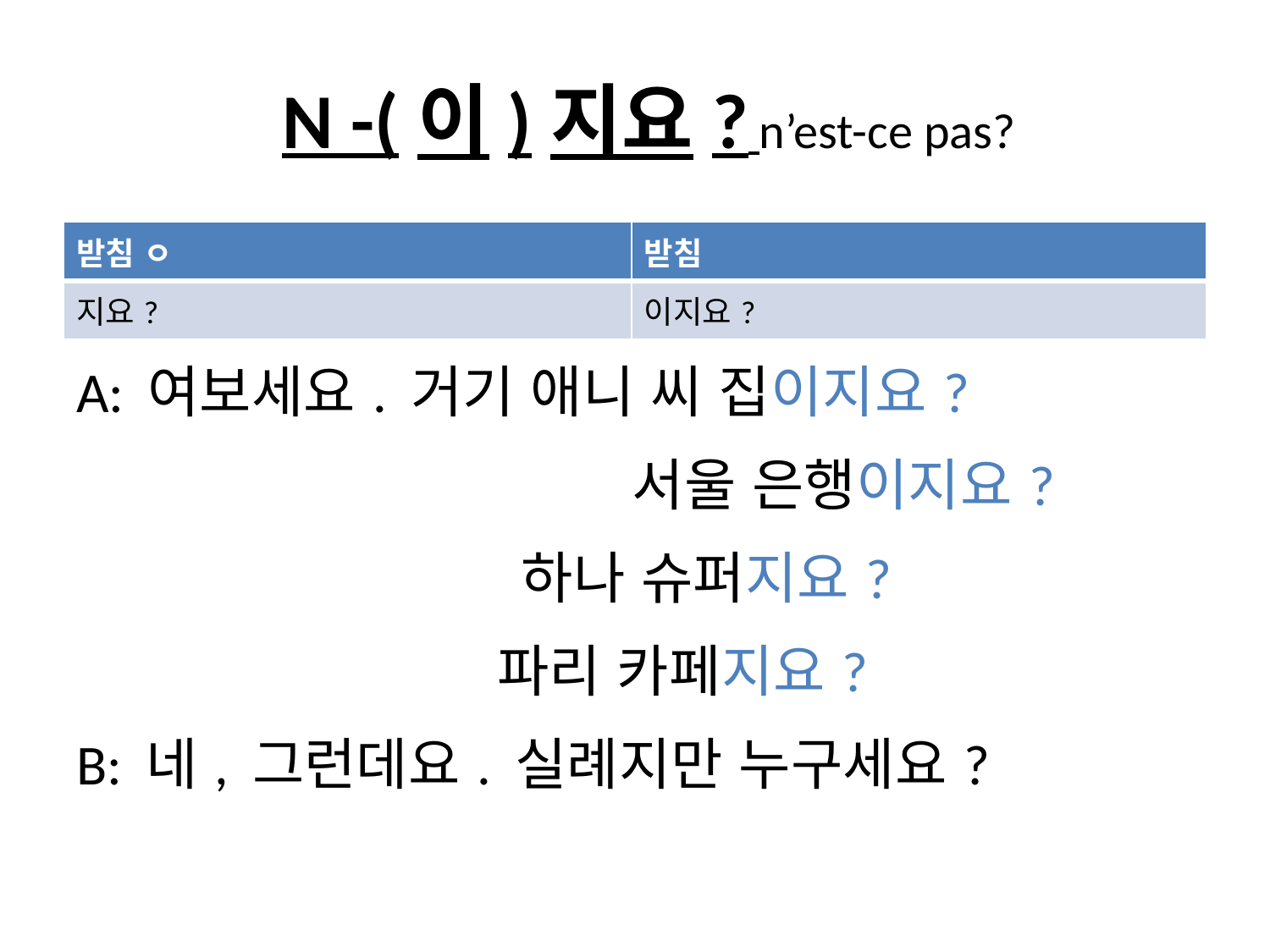

# N -(이)지요? n’est-ce pas?
| 받침 ㅇ | 받침 |
| --- | --- |
| 지요? | 이지요? |
A: 여보세요. 거기 애니 씨 집이지요?
                                  서울 은행이지요?
        하나 슈퍼지요?
     파리 카페지요?
B: 네, 그런데요. 실례지만 누구세요?